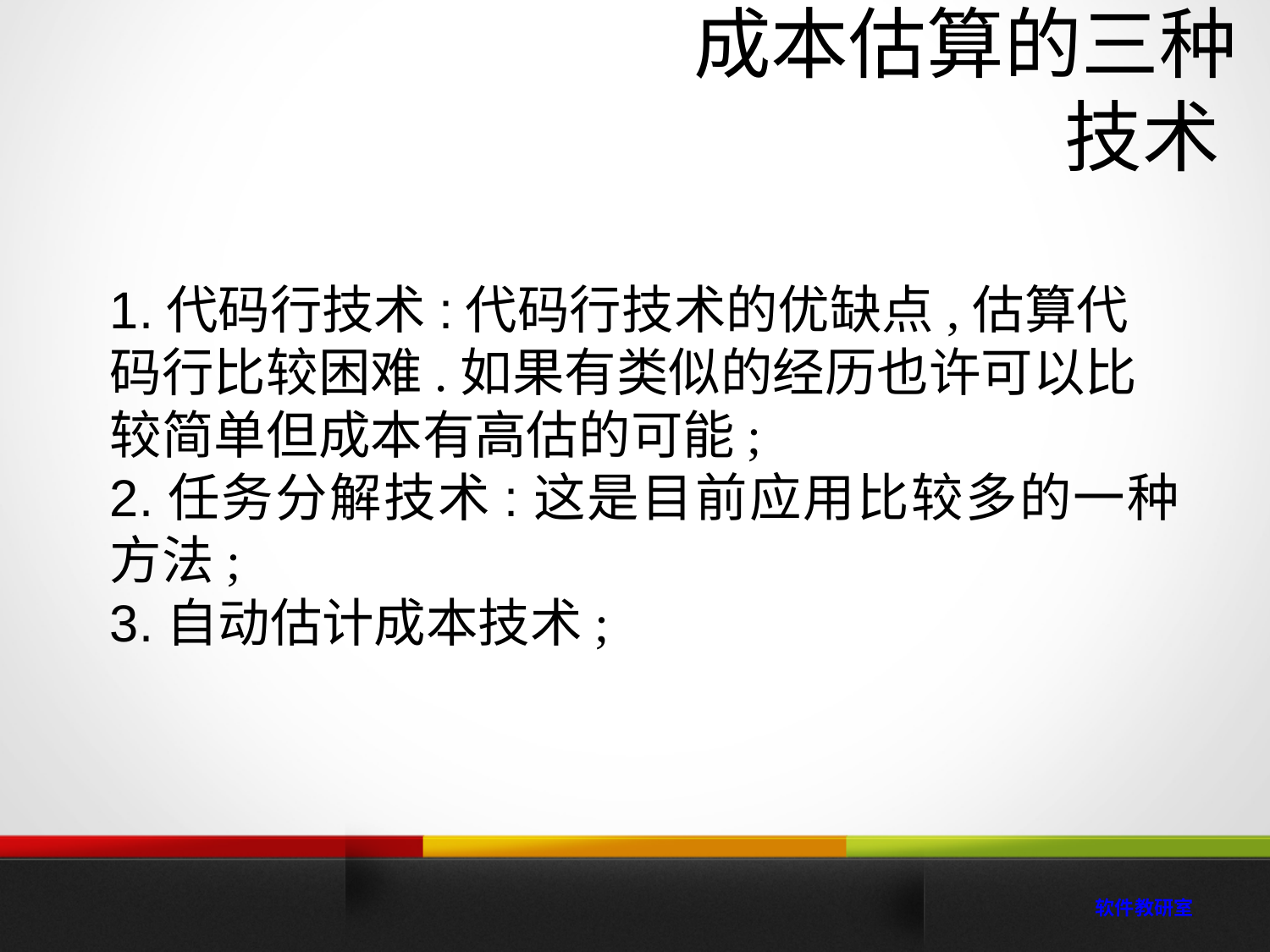

# 成本估算的三种技术
1.代码行技术:代码行技术的优缺点,估算代码行比较困难.如果有类似的经历也许可以比较简单但成本有高估的可能;
2.任务分解技术:这是目前应用比较多的一种方法;
3.自动估计成本技术;
                                     软件教研室